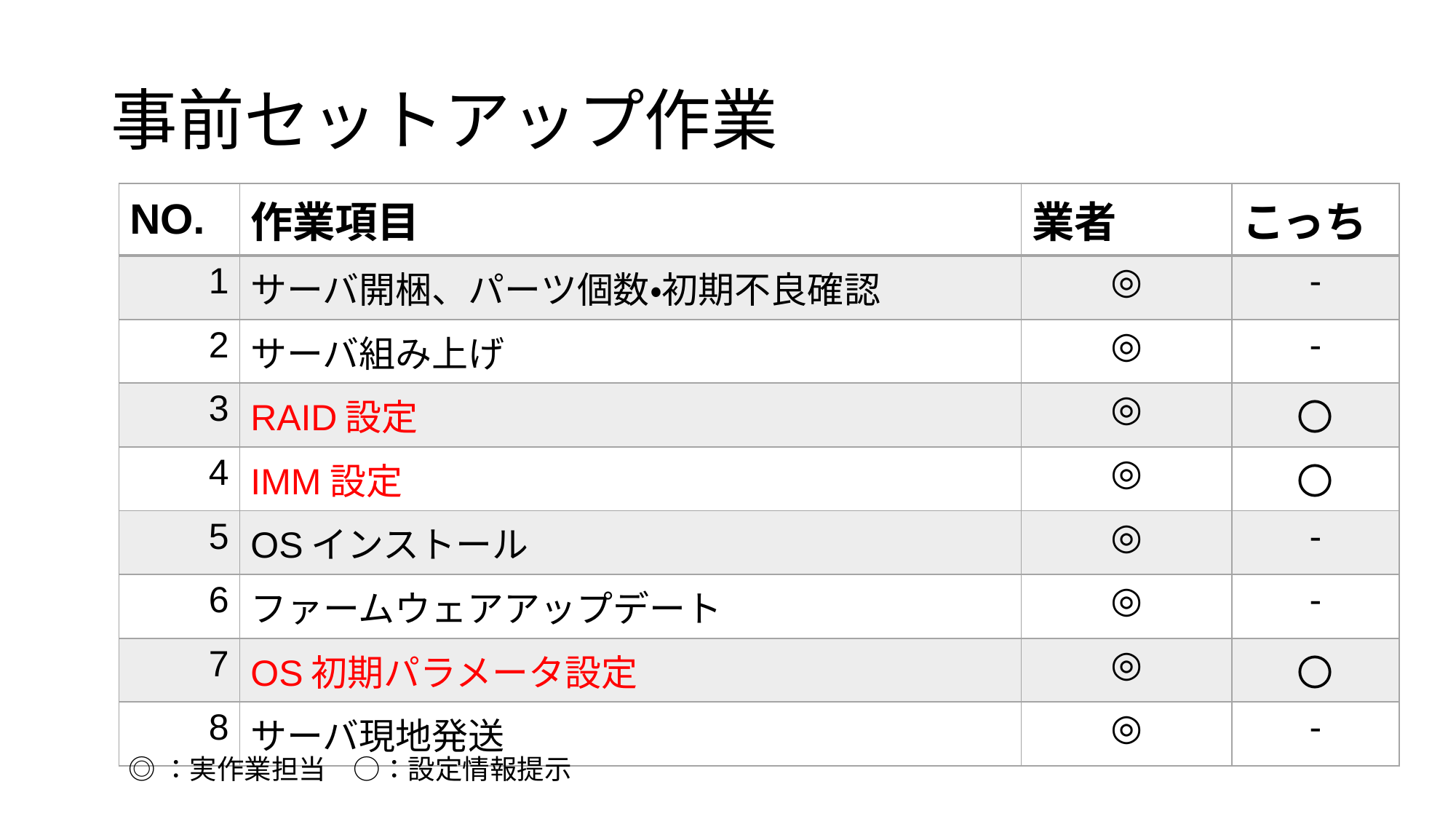

# 事前セットアップ作業
| NO. | 作業項目 | 業者 | こっち |
| --- | --- | --- | --- |
| 1 | サーバ開梱、パーツ個数・初期不良確認 | ◎ | - |
| 2 | サーバ組み上げ | ◎ | - |
| 3 | RAID設定 | ◎ | 〇 |
| 4 | IMM設定 | ◎ | 〇 |
| 5 | OSインストール | ◎ | - |
| 6 | ファームウェアアップデート | ◎ | - |
| 7 | OS初期パラメータ設定 | ◎ | 〇 |
| 8 | サーバ現地発送 | ◎ | - |
◎：実作業担当　○：設定情報提示